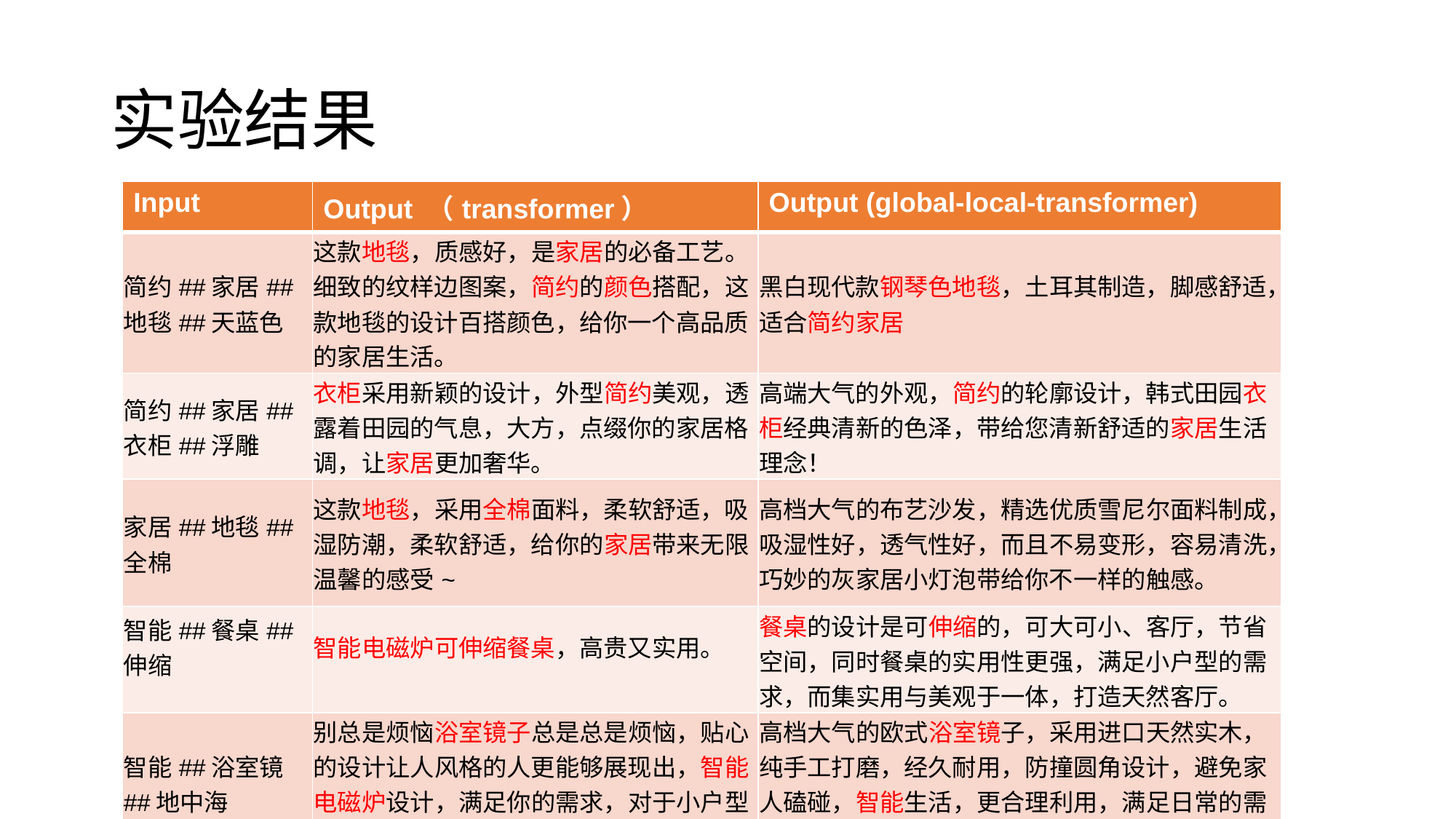

# 实验结果
| Input | Output （transformer） | Output (global-local-transformer) |
| --- | --- | --- |
| 简约##家居##地毯##天蓝色 | 这款地毯，质感好，是家居的必备工艺。细致的纹样边图案，简约的颜色搭配，这款地毯的设计百搭颜色，给你一个高品质的家居生活。 | 黑白现代款钢琴色地毯，土耳其制造，脚感舒适，适合简约家居 |
| 简约##家居##衣柜##浮雕 | 衣柜采用新颖的设计，外型简约美观，透露着田园的气息，大方，点缀你的家居格调，让家居更加奢华。 | 高端大气的外观，简约的轮廓设计，韩式田园衣柜经典清新的色泽，带给您清新舒适的家居生活理念！ |
| 家居##地毯##全棉 | 这款地毯，采用全棉面料，柔软舒适，吸湿防潮，柔软舒适，给你的家居带来无限温馨的感受~ | 高档大气的布艺沙发，精选优质雪尼尔面料制成，吸湿性好，透气性好，而且不易变形，容易清洗，巧妙的灰家居小灯泡带给你不一样的触感。 |
| 智能##餐桌##伸缩 | 智能电磁炉可伸缩餐桌，高贵又实用。 | 餐桌的设计是可伸缩的，可大可小、客厅，节省空间，同时餐桌的实用性更强，满足小户型的需求，而集实用与美观于一体，打造天然客厅。 |
| 智能##浴室镜##地中海 | 别总是烦恼浴室镜子总是总是烦恼，贴心的设计让人风格的人更能够展现出，智能电磁炉设计，满足你的需求，对于小户型来说，这样的餐桌来说是不错的选择。 | 高档大气的欧式浴室镜子，采用进口天然实木，纯手工打磨，经久耐用，防撞圆角设计，避免家人磕碰，智能生活，更合理利用，满足日常的需求。 |